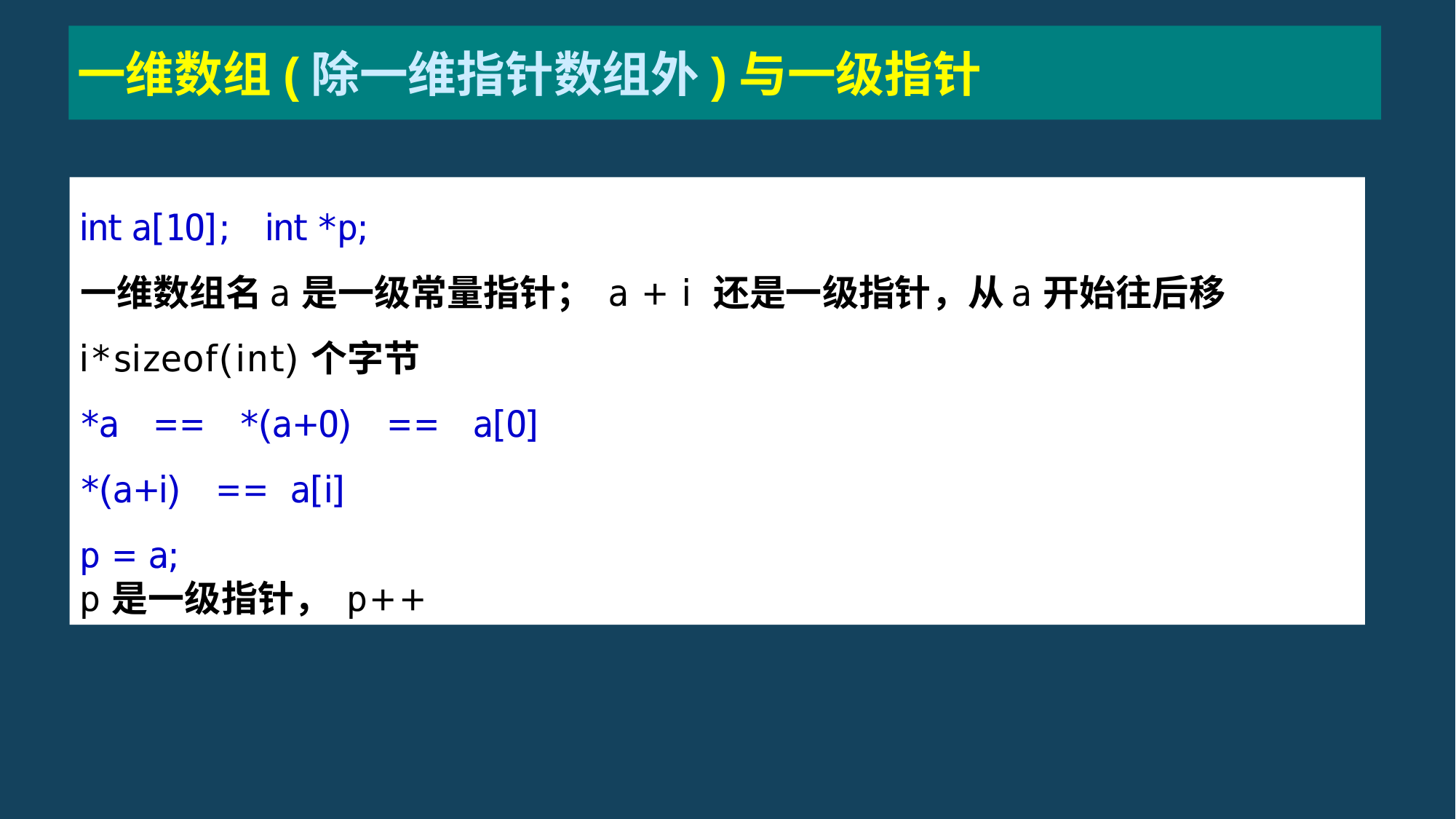

一维数组(除一维指针数组外)与一级指针
int a[10];   int *p;
一维数组名a是一级常量指针； a + i 还是一级指针，从a开始往后移i*sizeof(int)个字节
*a   ==   *(a+0)   ==   a[0]
*(a+i)   ==  a[i]
p = a;
p是一级指针， p++